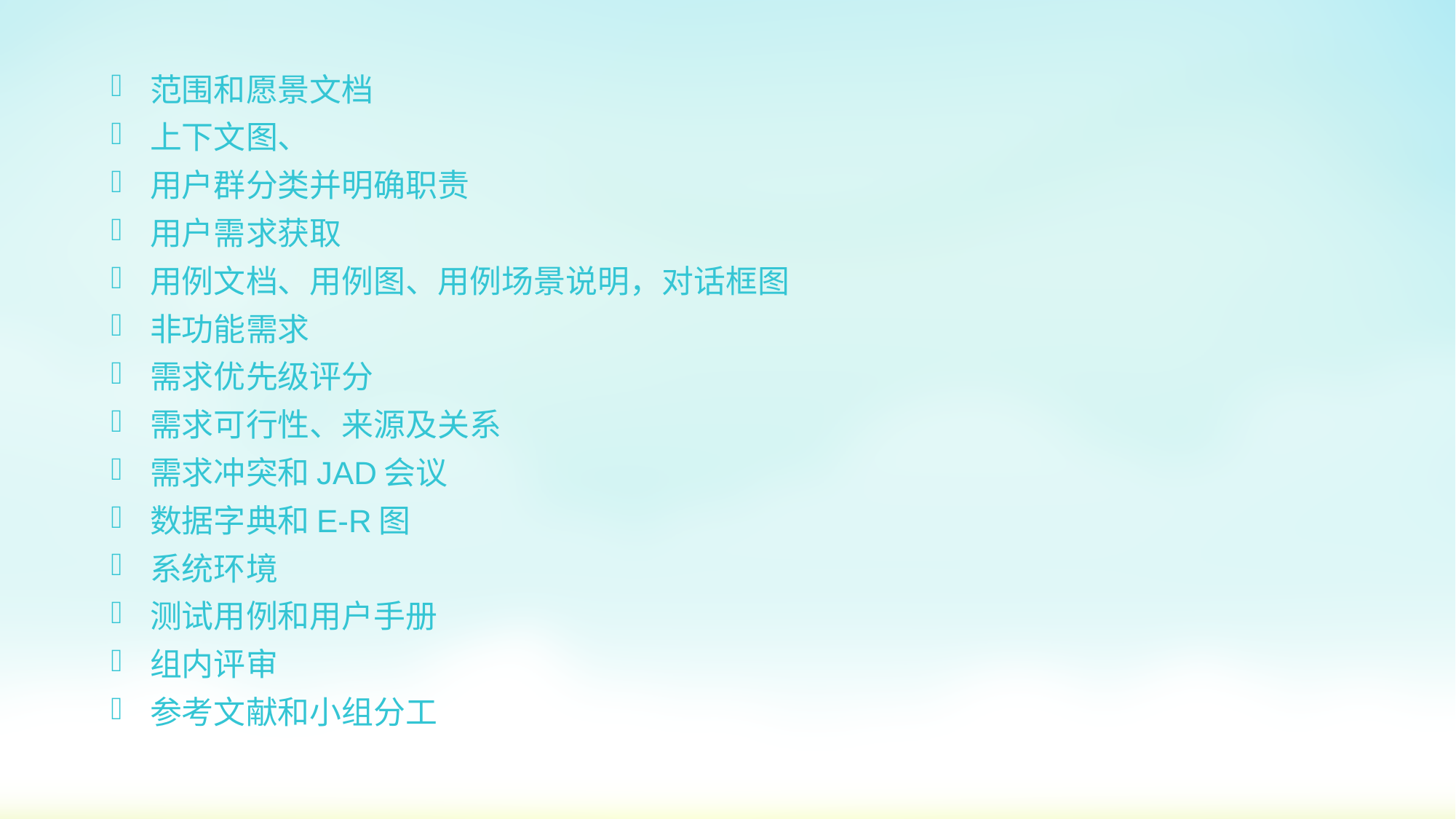

范围和愿景文档
上下文图、
用户群分类并明确职责
用户需求获取
用例文档、用例图、用例场景说明，对话框图
非功能需求
需求优先级评分
需求可行性、来源及关系
需求冲突和JAD会议
数据字典和E-R图
系统环境
测试用例和用户手册
组内评审
参考文献和小组分工